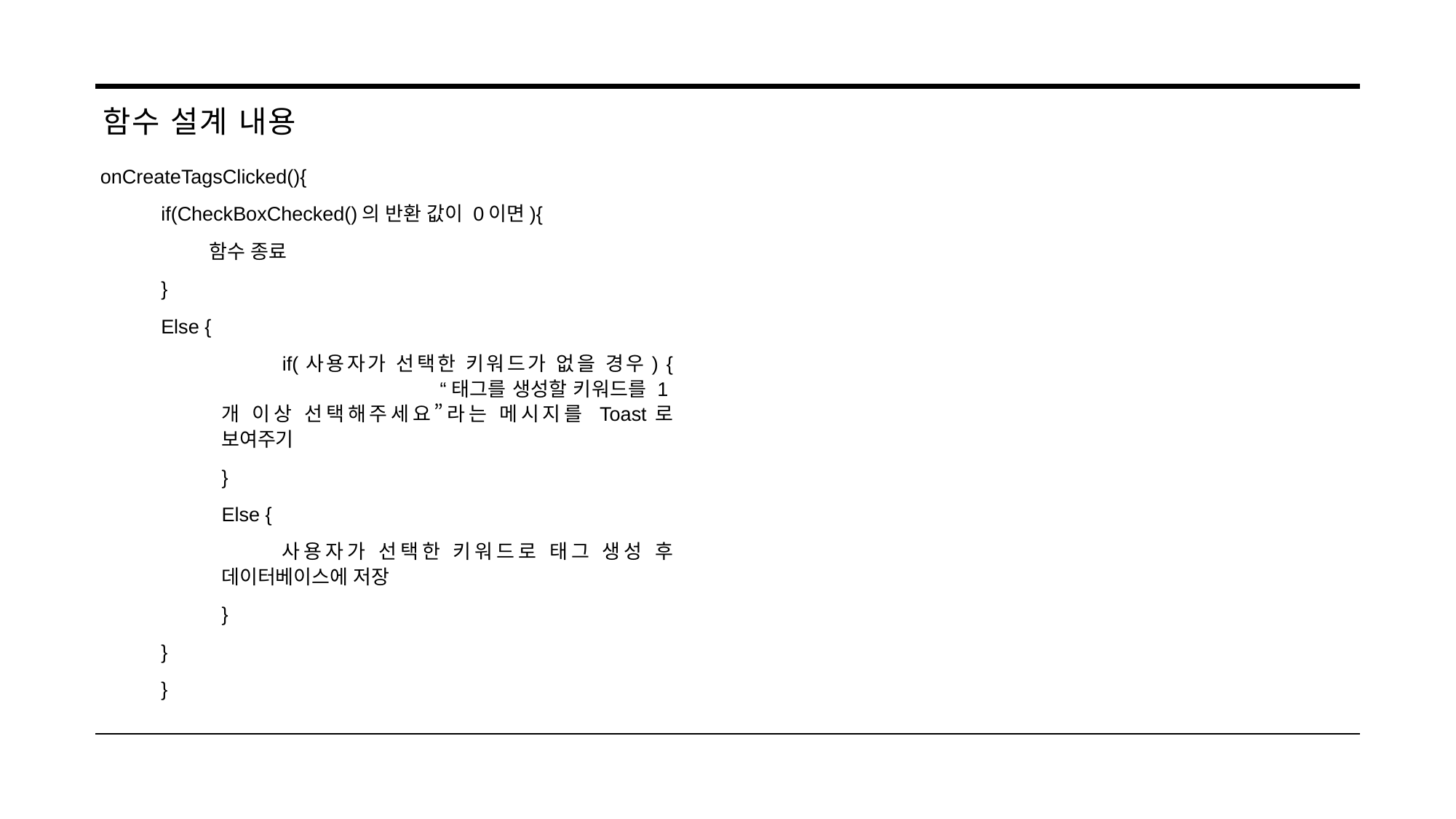

# 함수 설계 내용
onCreateTagsClicked(){
if(CheckBoxChecked()의 반환 값이 0이면){
	함수 종료
}
Else {
if(사용자가 선택한 키워드가 없을 경우) {
		“태그를 생성할 키워드를 1개 이상 선택해주세요”라는 메시지를 Toast로 보여주기
}
Else {
사용자가 선택한 키워드로 태그 생성 후 데이터베이스에 저장
}
}
}